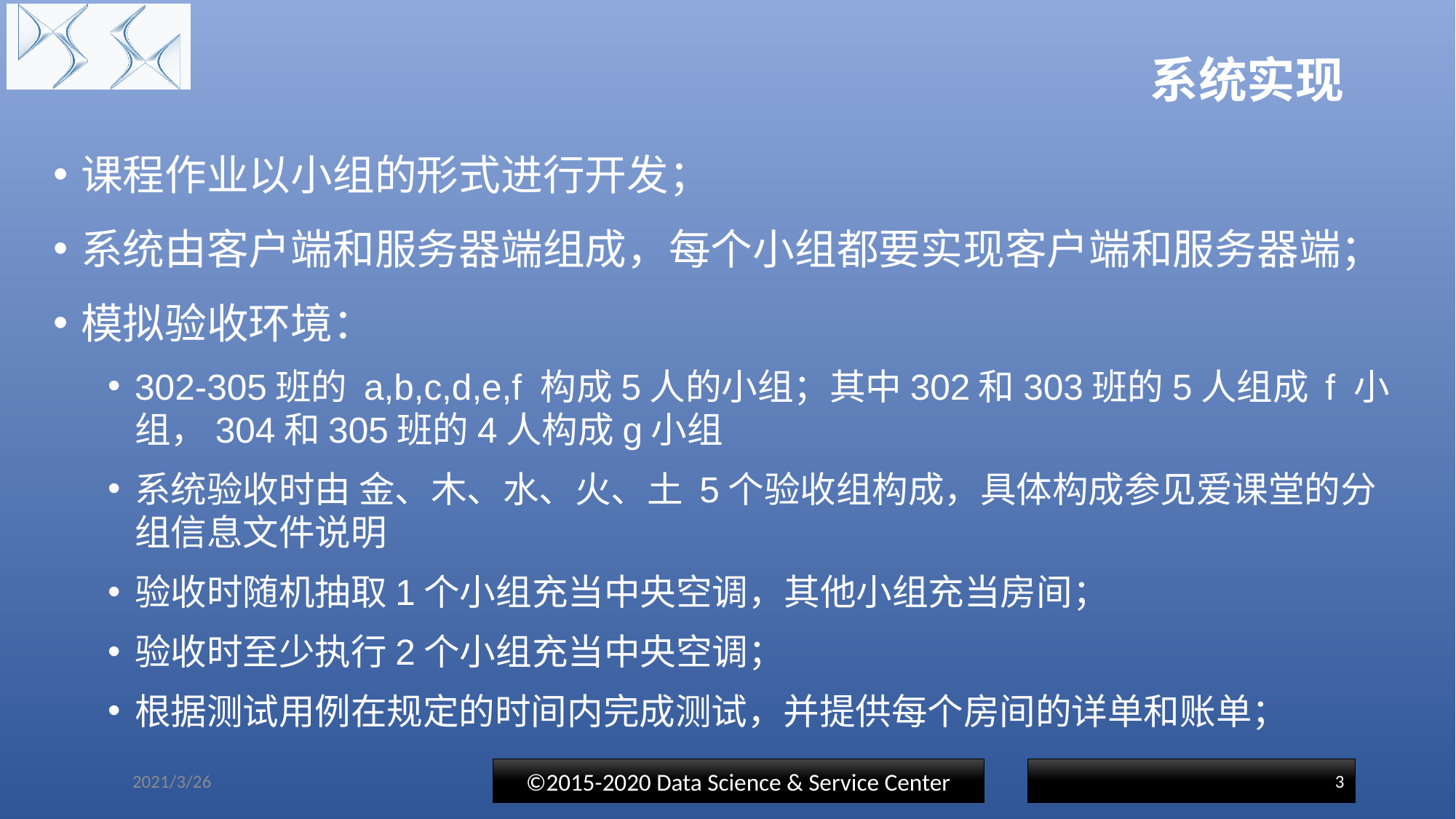

# 系统实现
课程作业以小组的形式进行开发；
系统由客户端和服务器端组成，每个小组都要实现客户端和服务器端；
模拟验收环境：
302-305班的 a,b,c,d,e,f 构成5人的小组；其中302和303班的5人组成 f 小组，304和305班的4人构成g小组
系统验收时由 金、木、水、火、土 5个验收组构成，具体构成参见爱课堂的分组信息文件说明
验收时随机抽取1个小组充当中央空调，其他小组充当房间；
验收时至少执行2个小组充当中央空调；
根据测试用例在规定的时间内完成测试，并提供每个房间的详单和账单；

2021/3/26
©2015-2020 Data Science & Service Center
3